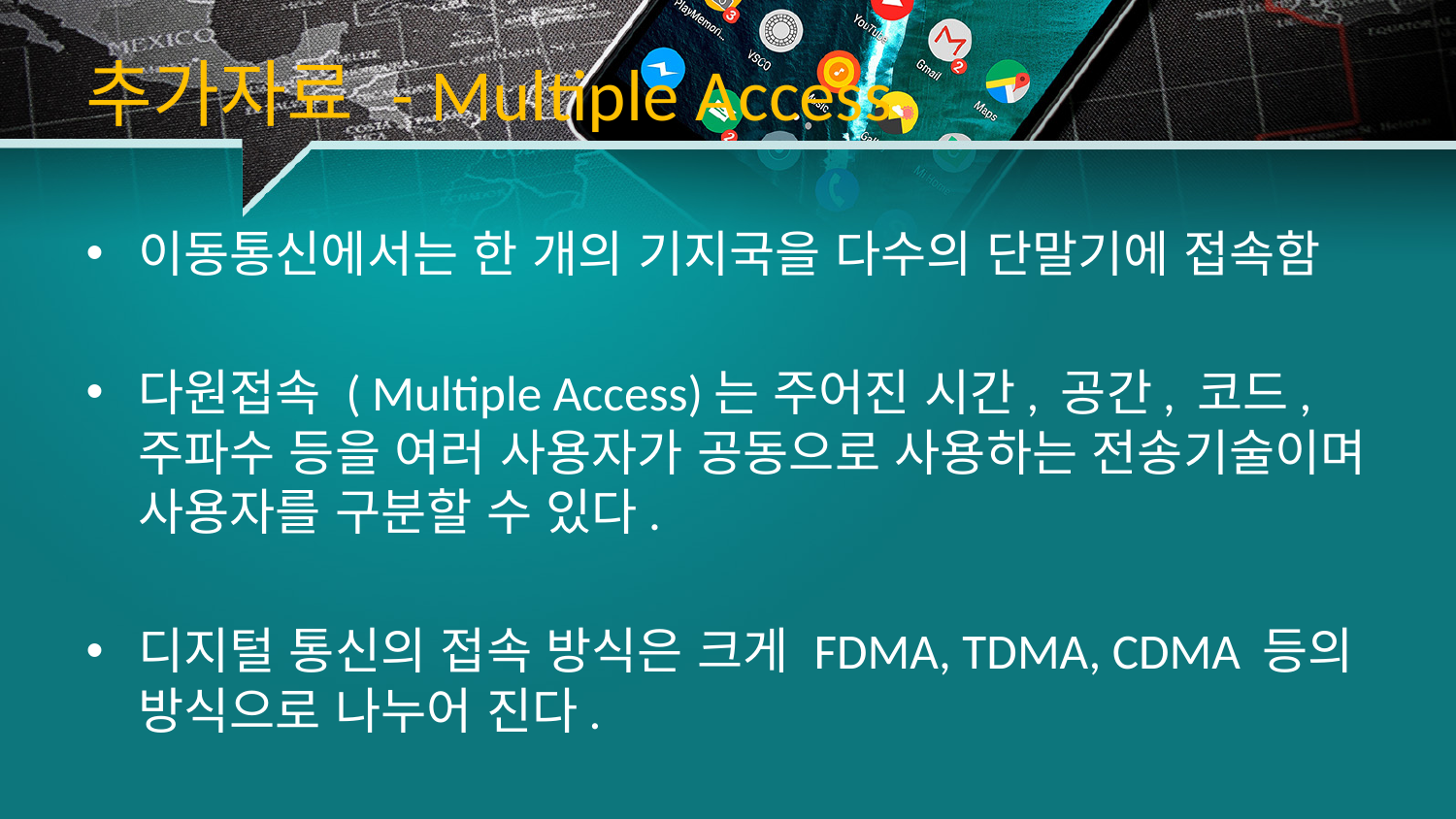

# 추가자료 - Multiple Access
이동통신에서는 한 개의 기지국을 다수의 단말기에 접속함

다원접속 ( Multiple Access)는 주어진 시간, 공간, 코드, 주파수 등을 여러 사용자가 공동으로 사용하는 전송기술이며 사용자를 구분할 수 있다.

디지털 통신의 접속 방식은 크게 FDMA, TDMA, CDMA 등의 방식으로 나누어 진다.